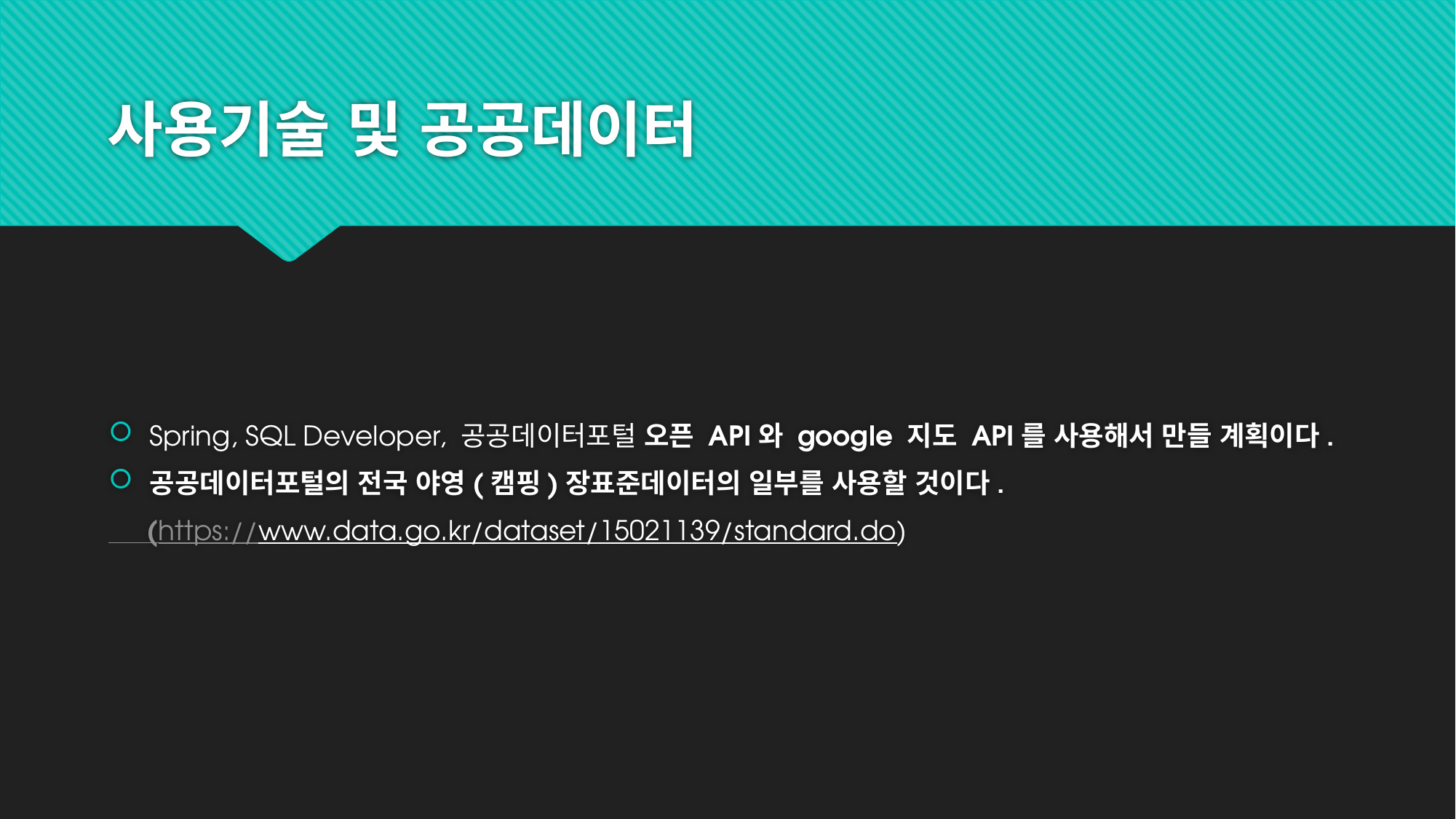

# 사용기술 및 공공데이터
Spring, SQL Developer, 공공데이터포털 오픈 API와 google 지도 API를 사용해서 만들 계획이다.
공공데이터포털의 전국 야영(캠핑)장표준데이터의 일부를 사용할 것이다.
     (https://www.data.go.kr/dataset/15021139/standard.do)